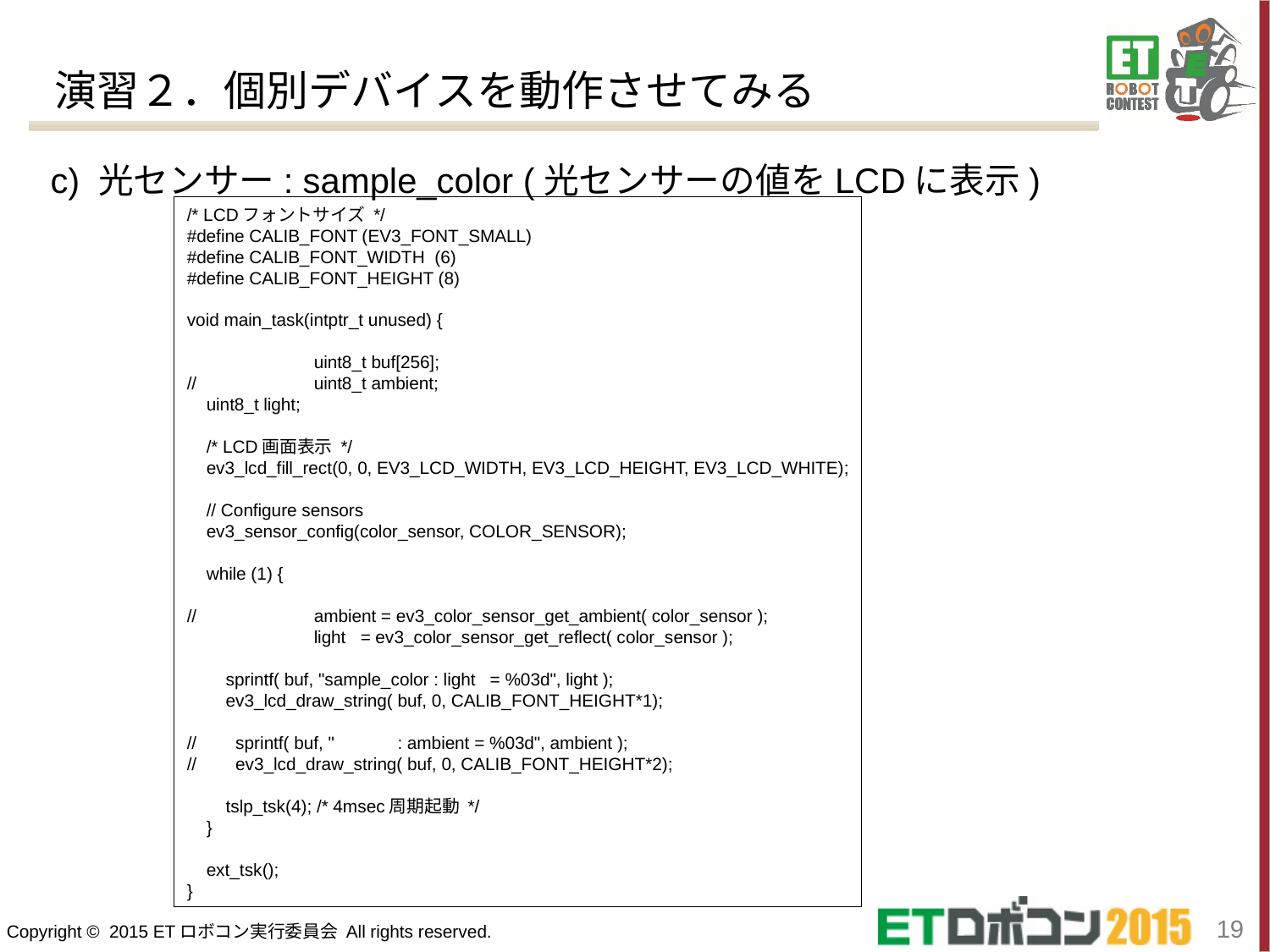

演習２．個別デバイスを動作させてみる
c) 光センサー: sample_color (光センサーの値をLCDに表示)
/* LCDフォントサイズ */
#define CALIB_FONT (EV3_FONT_SMALL)
#define CALIB_FONT_WIDTH  (6)
#define CALIB_FONT_HEIGHT (8)

void main_task(intptr_t unused) {

	uint8_t buf[256];
//	uint8_t ambient;
    uint8_t light;

    /* LCD画面表示 */
    ev3_lcd_fill_rect(0, 0, EV3_LCD_WIDTH, EV3_LCD_HEIGHT, EV3_LCD_WHITE);

    // Configure sensors
    ev3_sensor_config(color_sensor, COLOR_SENSOR);

    while (1) {

//    	ambient = ev3_color_sensor_get_ambient( color_sensor );
    	light   = ev3_color_sensor_get_reflect( color_sensor );

        sprintf( buf, "sample_color : light   = %03d", light );
        ev3_lcd_draw_string( buf, 0, CALIB_FONT_HEIGHT*1);

//        sprintf( buf, "             : ambient = %03d", ambient );
//        ev3_lcd_draw_string( buf, 0, CALIB_FONT_HEIGHT*2);

        tslp_tsk(4); /* 4msec周期起動 */
    }

    ext_tsk();
}
19